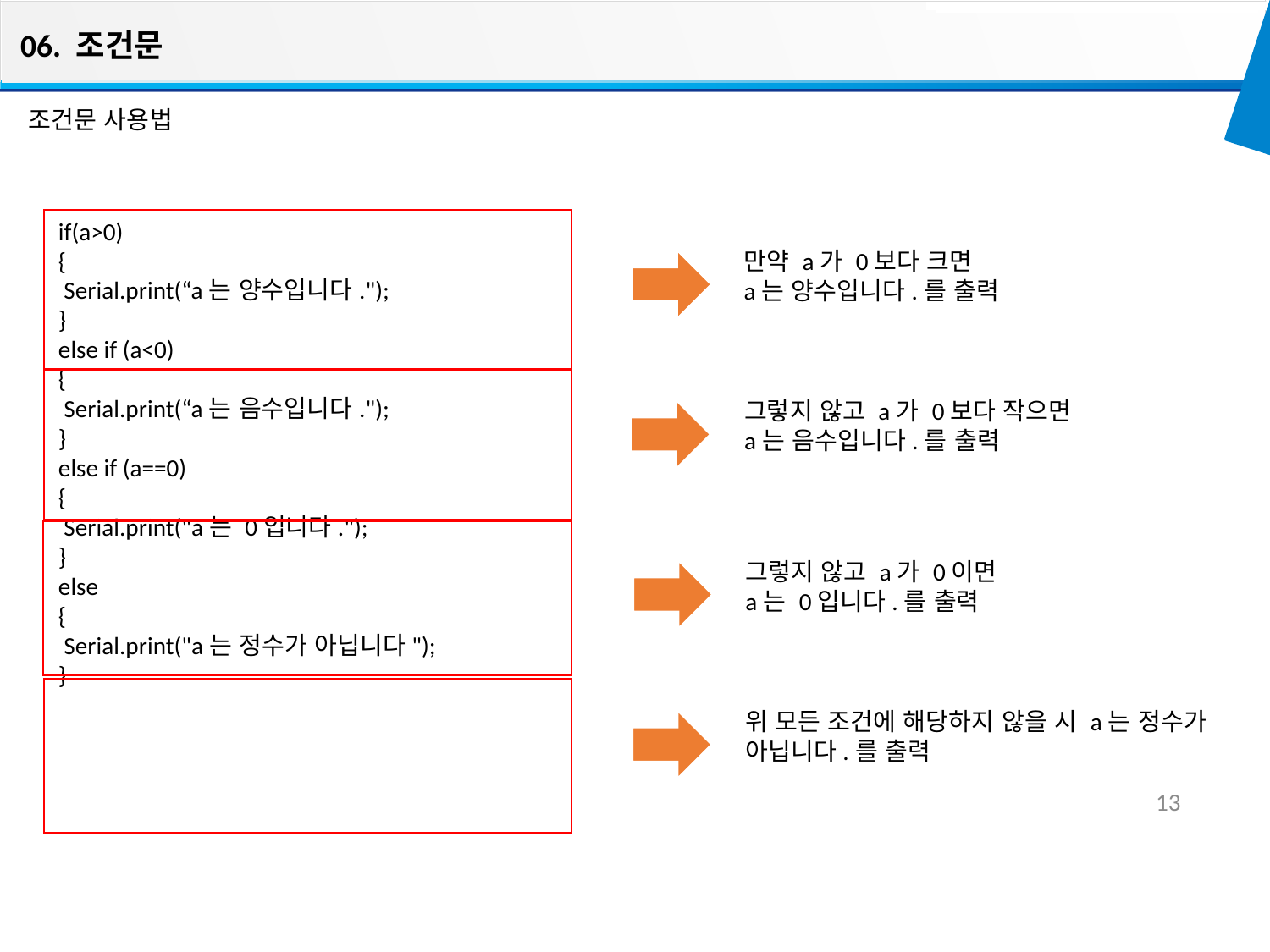

06. 조건문

조건문 사용법
if(a>0)
{
 Serial.print(“a는 양수입니다.");
}
else if (a<0)
{
 Serial.print(“a는 음수입니다.");
}
else if (a==0)
{
 Serial.print("a는 0입니다.");
}
else
{
 Serial.print("a는 정수가 아닙니다");
}

만약 a가 0보다 크면
a는 양수입니다.를 출력

그렇지 않고 a가 0보다 작으면
a는 음수입니다.를 출력

그렇지 않고 a가 0이면
a는 0입니다.를 출력

위 모든 조건에 해당하지 않을 시 a는 정수가 아닙니다.를 출력

13